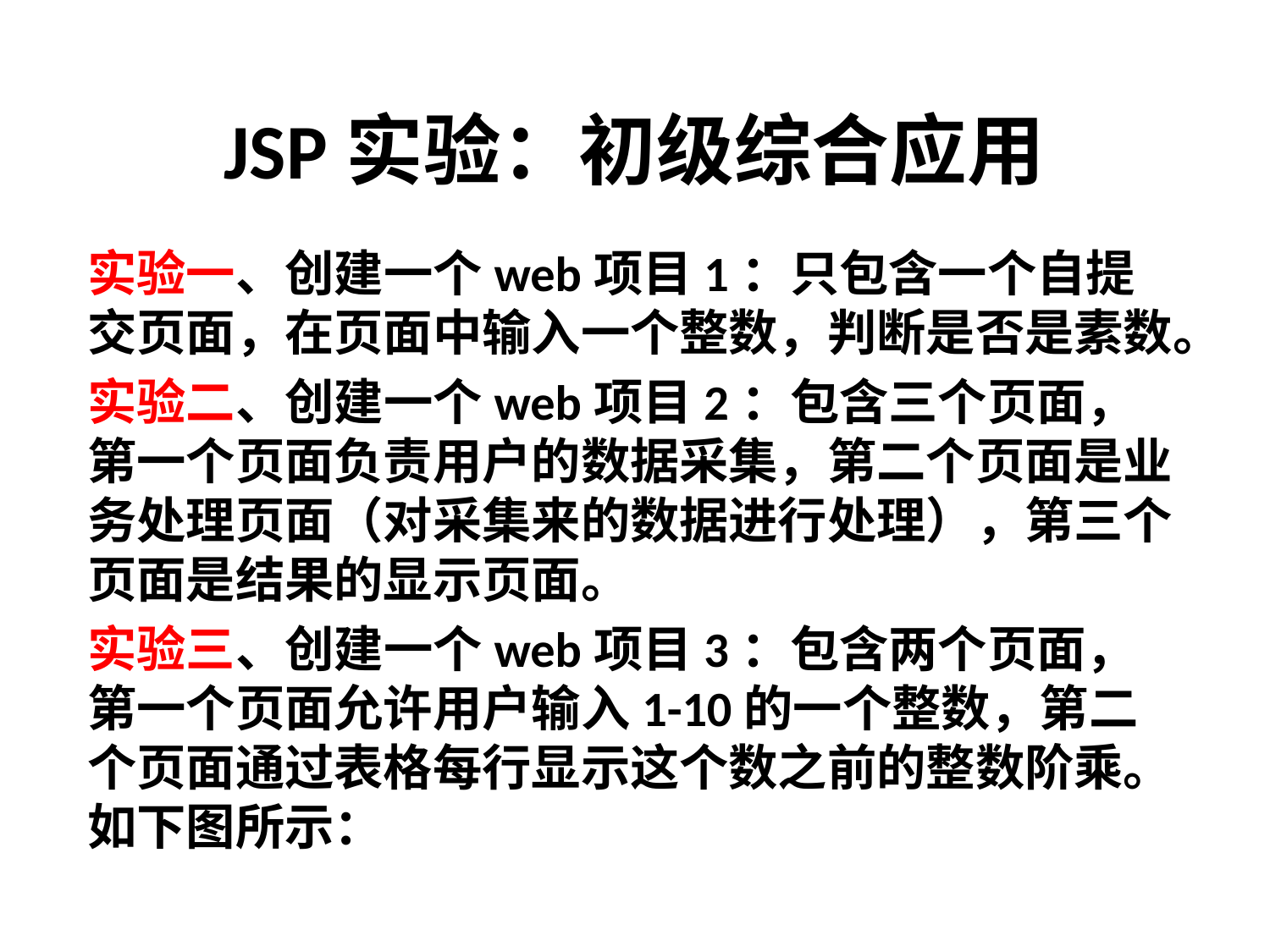

# JSP实验：初级综合应用
实验一、创建一个web项目1：只包含一个自提交页面，在页面中输入一个整数，判断是否是素数。
实验二、创建一个web项目2：包含三个页面，第一个页面负责用户的数据采集，第二个页面是业务处理页面（对采集来的数据进行处理），第三个页面是结果的显示页面。
实验三、创建一个web项目3：包含两个页面，第一个页面允许用户输入1-10的一个整数，第二个页面通过表格每行显示这个数之前的整数阶乘。如下图所示：